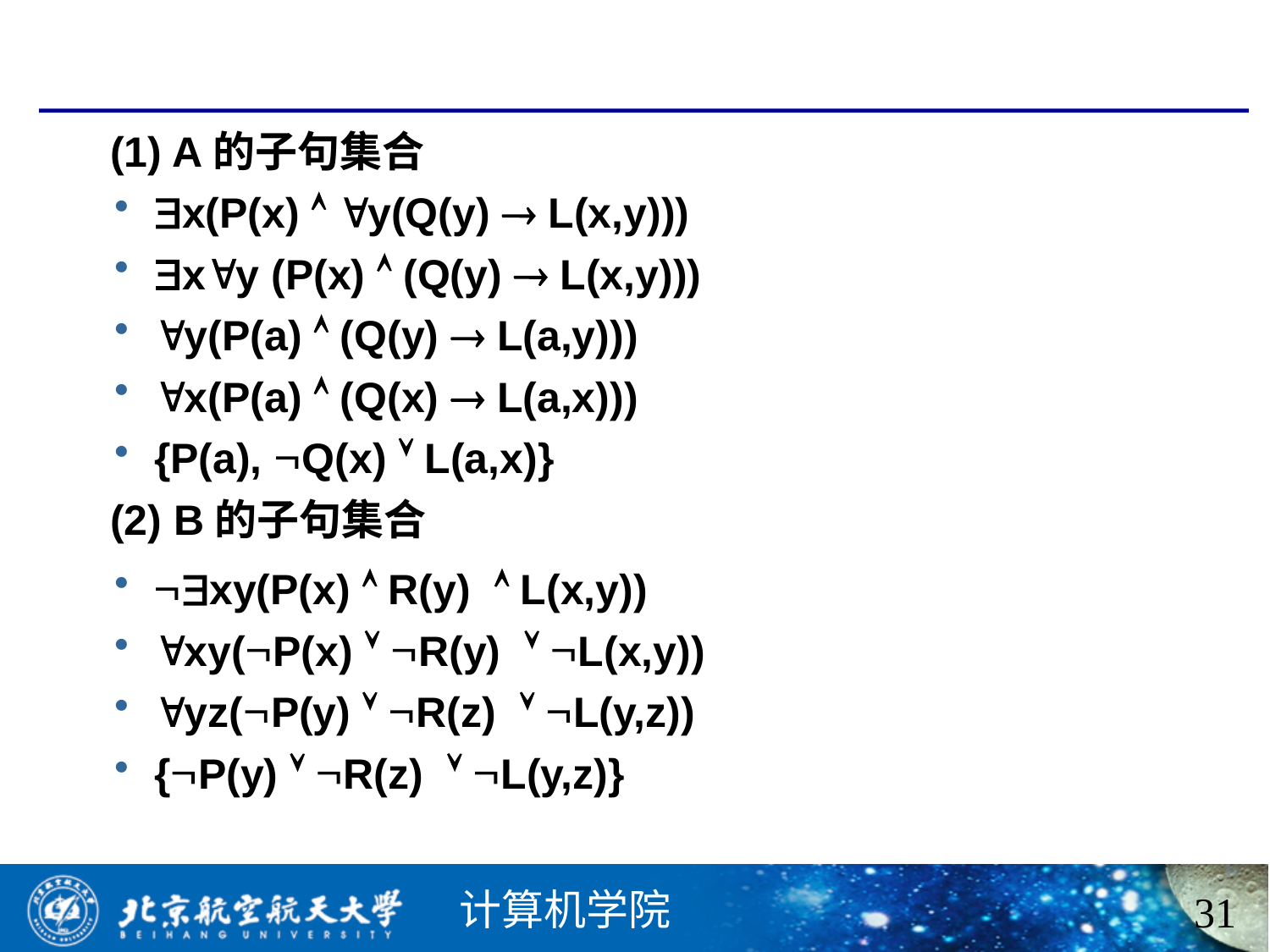

#
     (1) A的子句集合
∃x(P(x) ∧ ∀y(Q(y) → L(x,y)))
∃x∀y (P(x) ∧ (Q(y) → L(x,y)))
∀y(P(a) ∧ (Q(y) → L(a,y)))
∀x(P(a) ∧ (Q(x) → L(a,x)))
{P(a), ¬Q(x) ∨ L(a,x)}
     (2) B的子句集合
¬∃xy(P(x) ∧ R(y)  ∧ L(x,y))
∀xy(¬P(x) ∨ ¬R(y)  ∨ ¬L(x,y))
∀yz(¬P(y) ∨ ¬R(z)  ∨ ¬L(y,z))
{¬P(y) ∨ ¬R(z)  ∨ ¬L(y,z)}